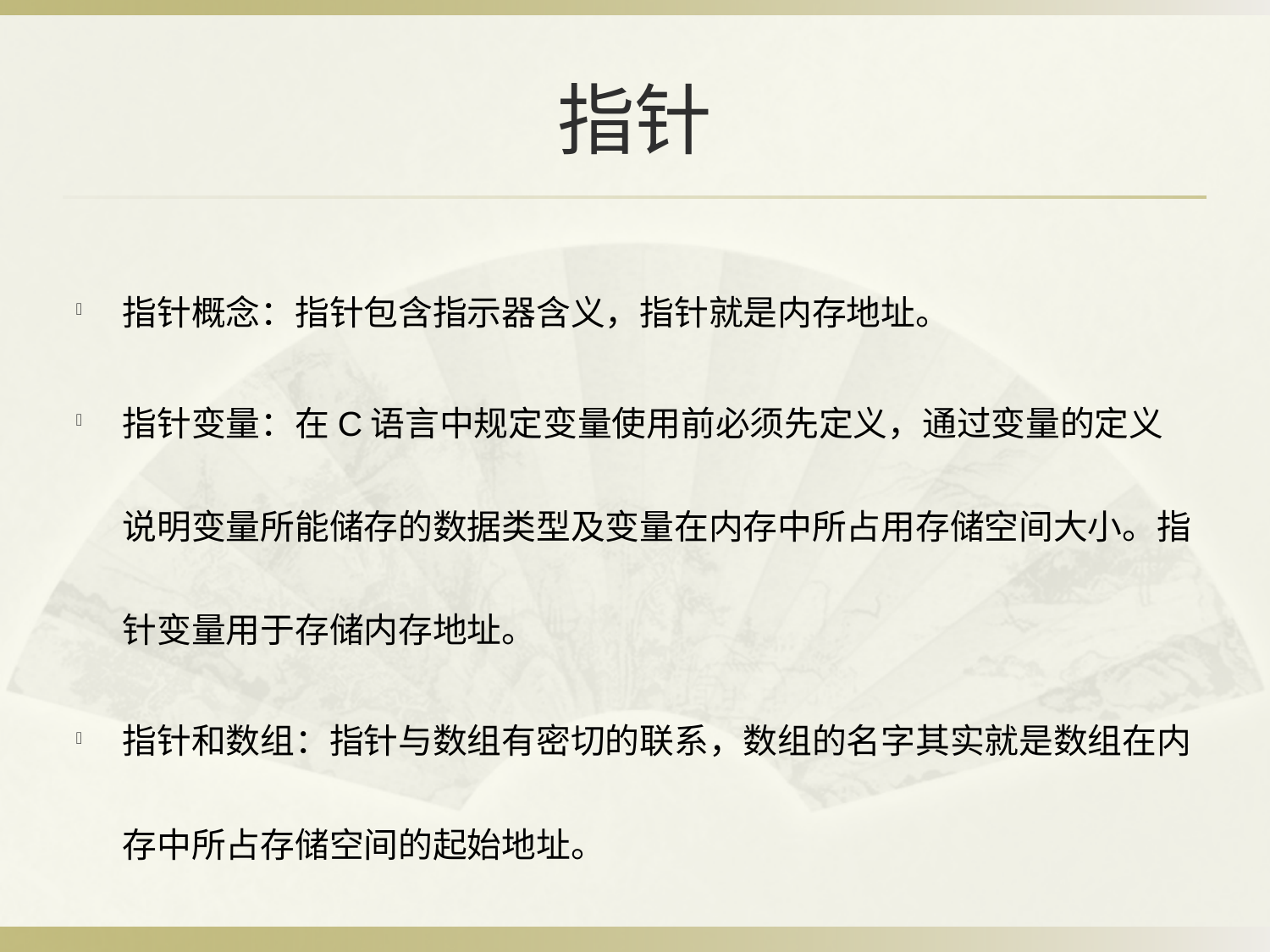

# 指针
指针概念：指针包含指示器含义，指针就是内存地址。
指针变量：在C语言中规定变量使用前必须先定义，通过变量的定义说明变量所能储存的数据类型及变量在内存中所占用存储空间大小。指针变量用于存储内存地址。
指针和数组：指针与数组有密切的联系，数组的名字其实就是数组在内存中所占存储空间的起始地址。